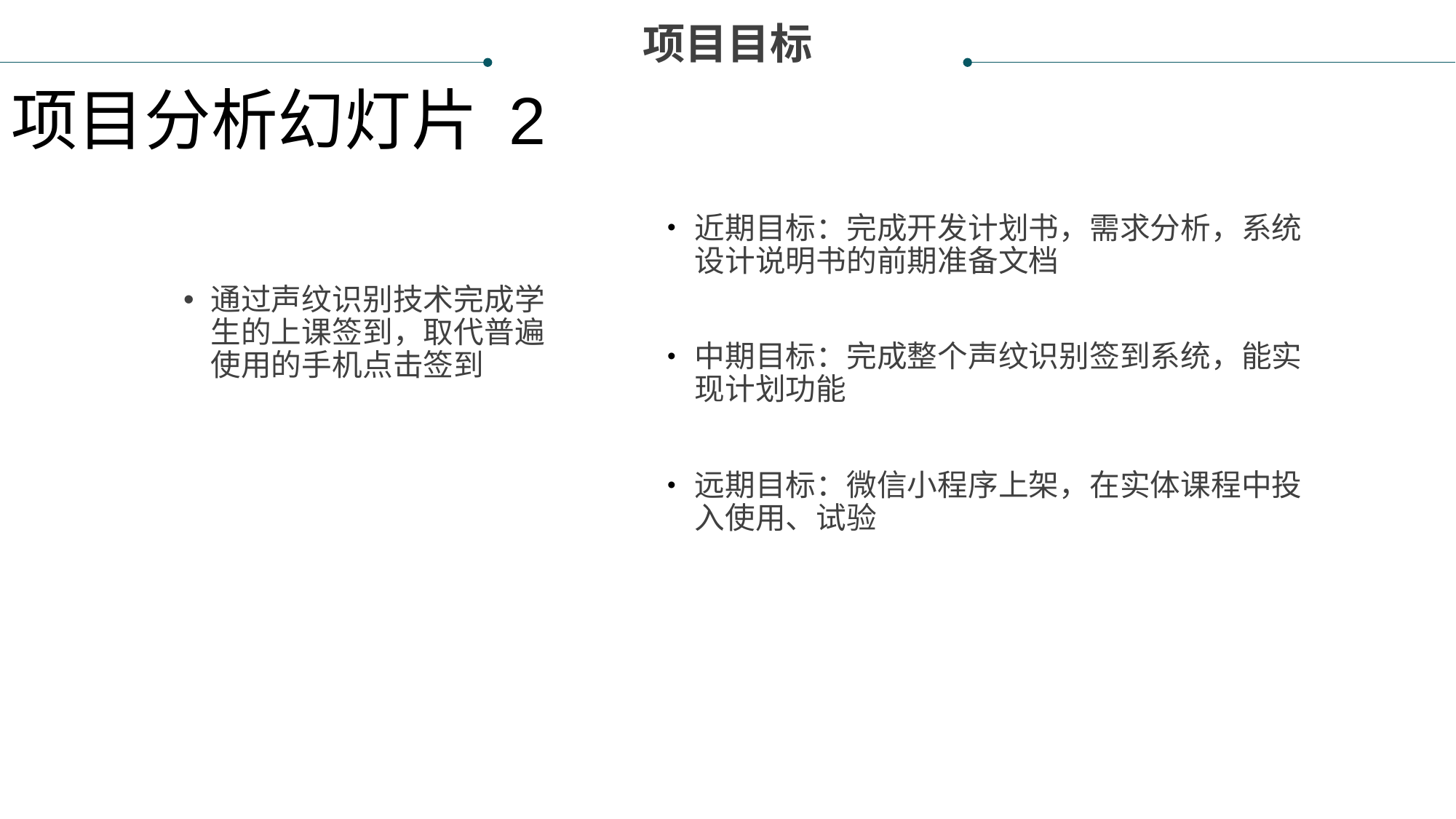

项目目标
项目分析幻灯片 2
近期目标：完成开发计划书，需求分析，系统设计说明书的前期准备文档

中期目标：完成整个声纹识别签到系统，能实现计划功能

远期目标：微信小程序上架，在实体课程中投入使用、试验
通过声纹识别技术完成学生的上课签到，取代普遍使用的手机点击签到